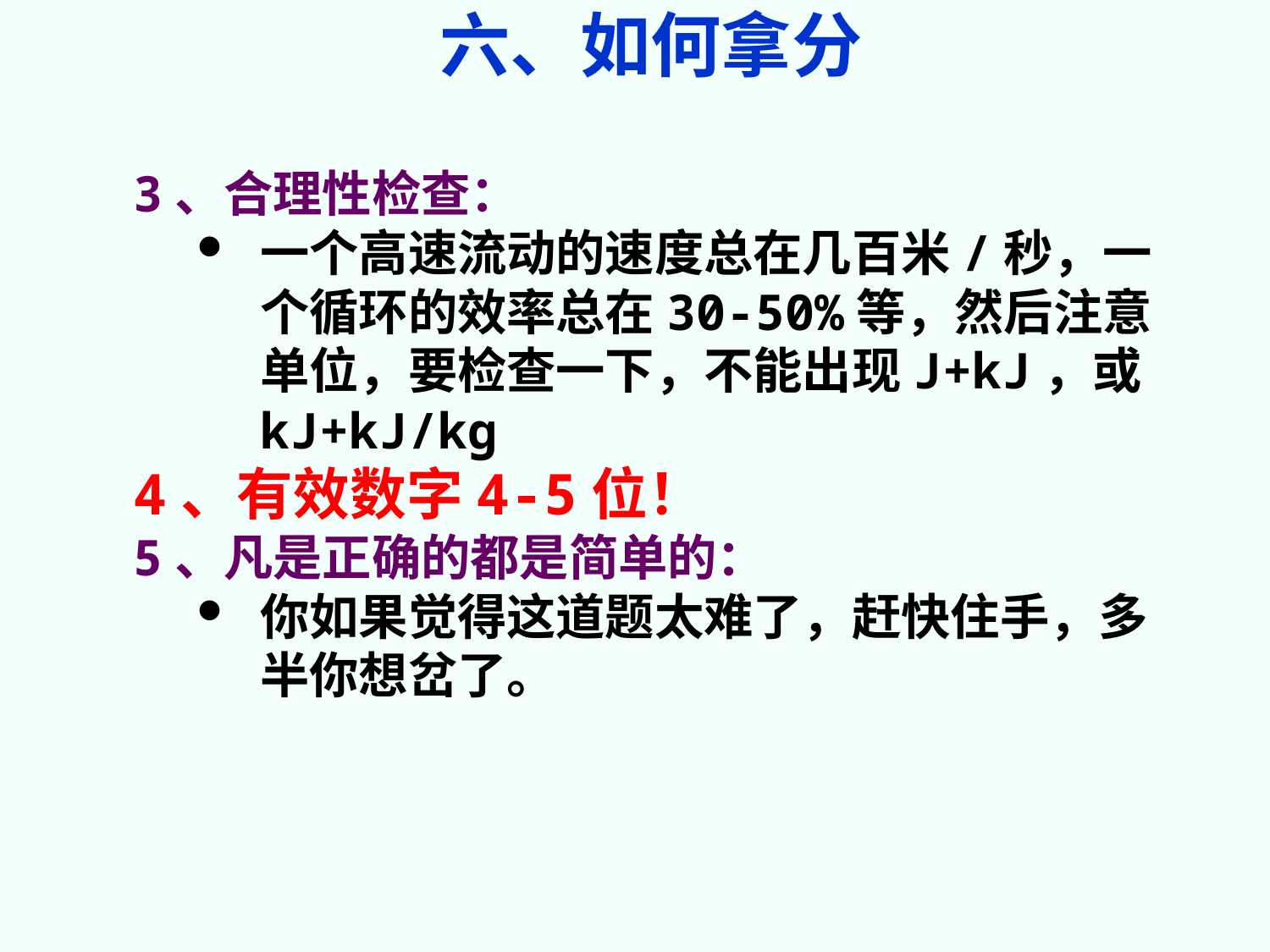

六、如何拿分
3、合理性检查：
一个高速流动的速度总在几百米/秒，一个循环的效率总在30-50%等，然后注意单位，要检查一下，不能出现J+kJ，或kJ+kJ/kg
4、有效数字4-5位！
5、凡是正确的都是简单的：
你如果觉得这道题太难了，赶快住手，多半你想岔了。